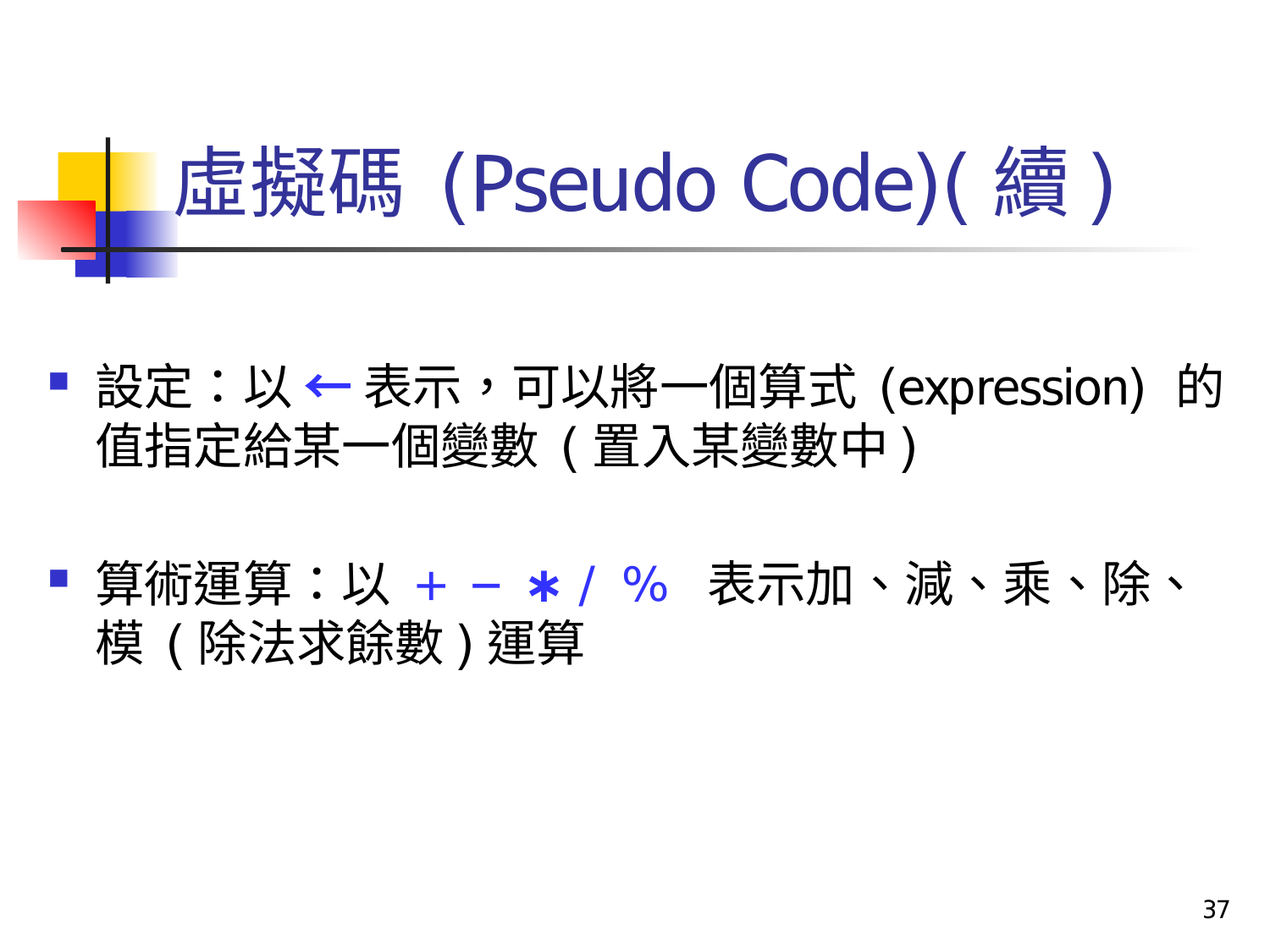

# 虛擬碼 (Pseudo Code)(續)

設定：以 ← 表示，可以將一個算式 (expression) 的值指定給某一個變數 (置入某變數中)

算術運算：以 + − ∗ / % 表示加、減、乘、除、模 (除法求餘數)運算
37